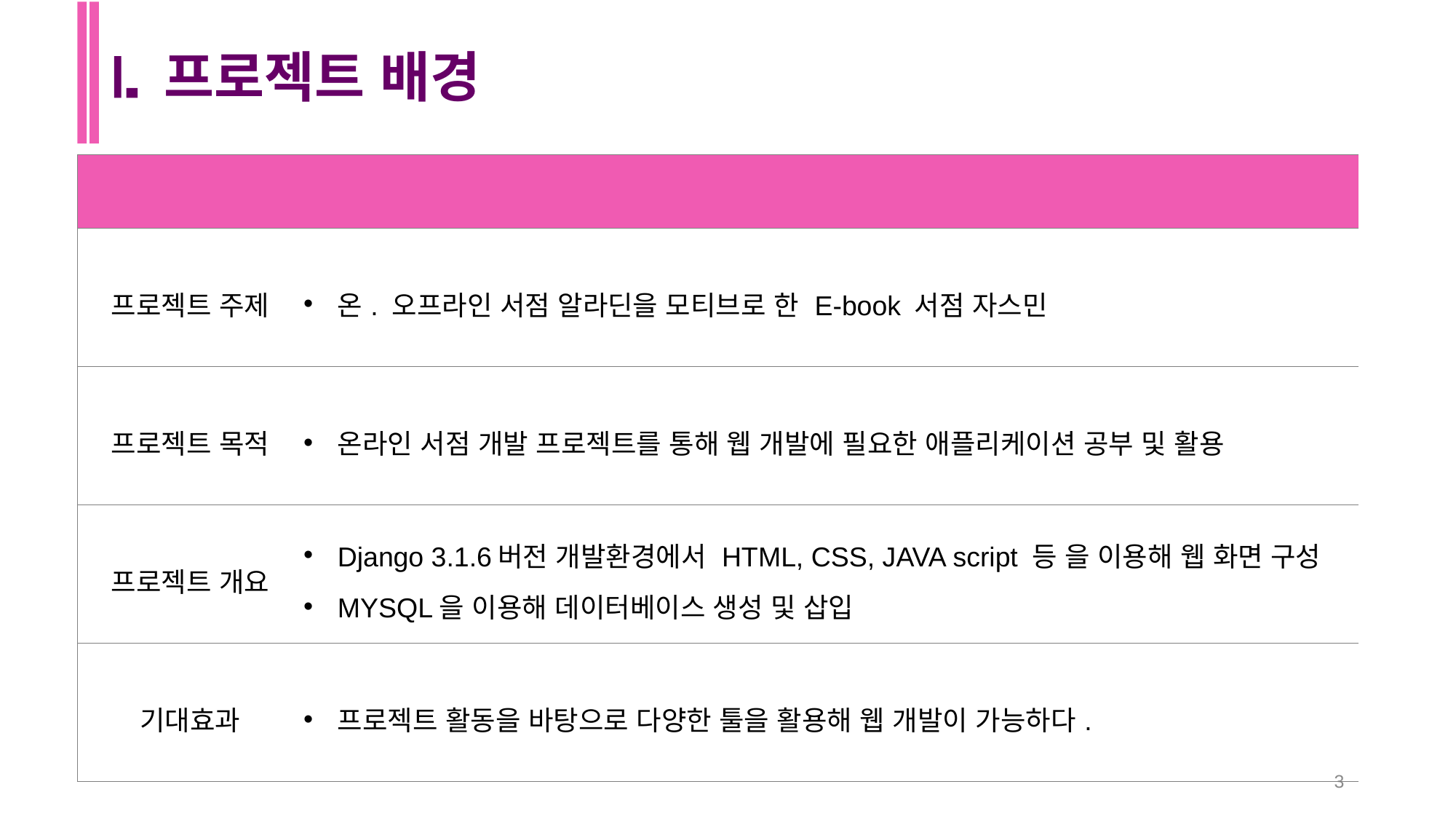

Ⅰ. 프로젝트 배경
|  |  |
| --- | --- |
| 프로젝트 주제 | 온. 오프라인 서점 알라딘을 모티브로 한 E-book 서점 자스민 |
| 프로젝트 목적 | 온라인 서점 개발 프로젝트를 통해 웹 개발에 필요한 애플리케이션 공부 및 활용 |
| 프로젝트 개요 | Django 3.1.6버전 개발환경에서 HTML, CSS, JAVA script 등 을 이용해 웹 화면 구성 MYSQL을 이용해 데이터베이스 생성 및 삽입 |
| 기대효과 | 프로젝트 활동을 바탕으로 다양한 툴을 활용해 웹 개발이 가능하다. |
3